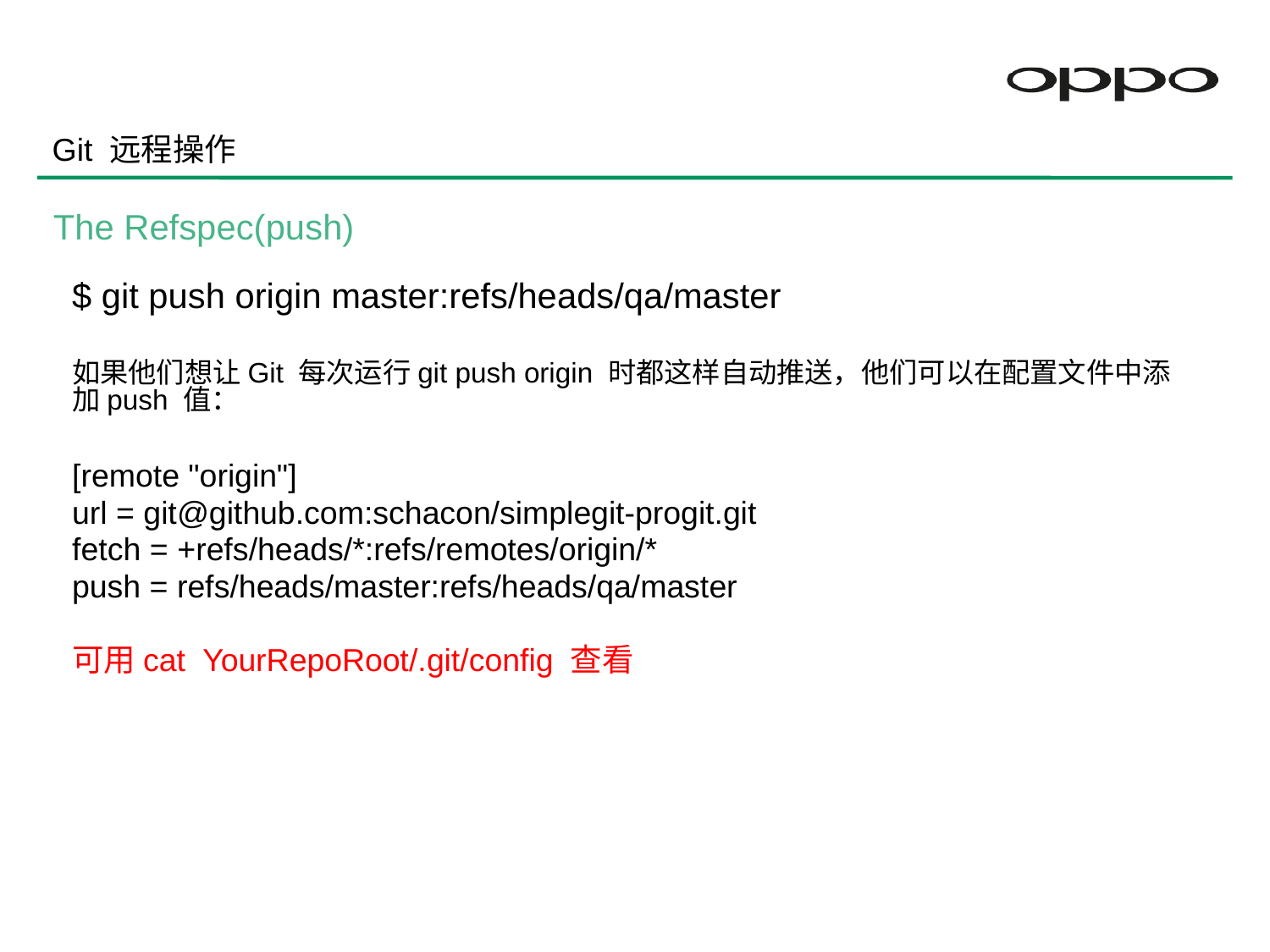

Git 远程操作
The Refspec(push)
$ git push origin master:refs/heads/qa/master

如果他们想让Git 每次运行git push origin 时都这样自动推送，他们可以在配置文件中添加push 值：

[remote "origin"]
url = git@github.com:schacon/simplegit-progit.git
fetch = +refs/heads/*:refs/remotes/origin/*
push = refs/heads/master:refs/heads/qa/master

可用cat  YourRepoRoot/.git/config 查看